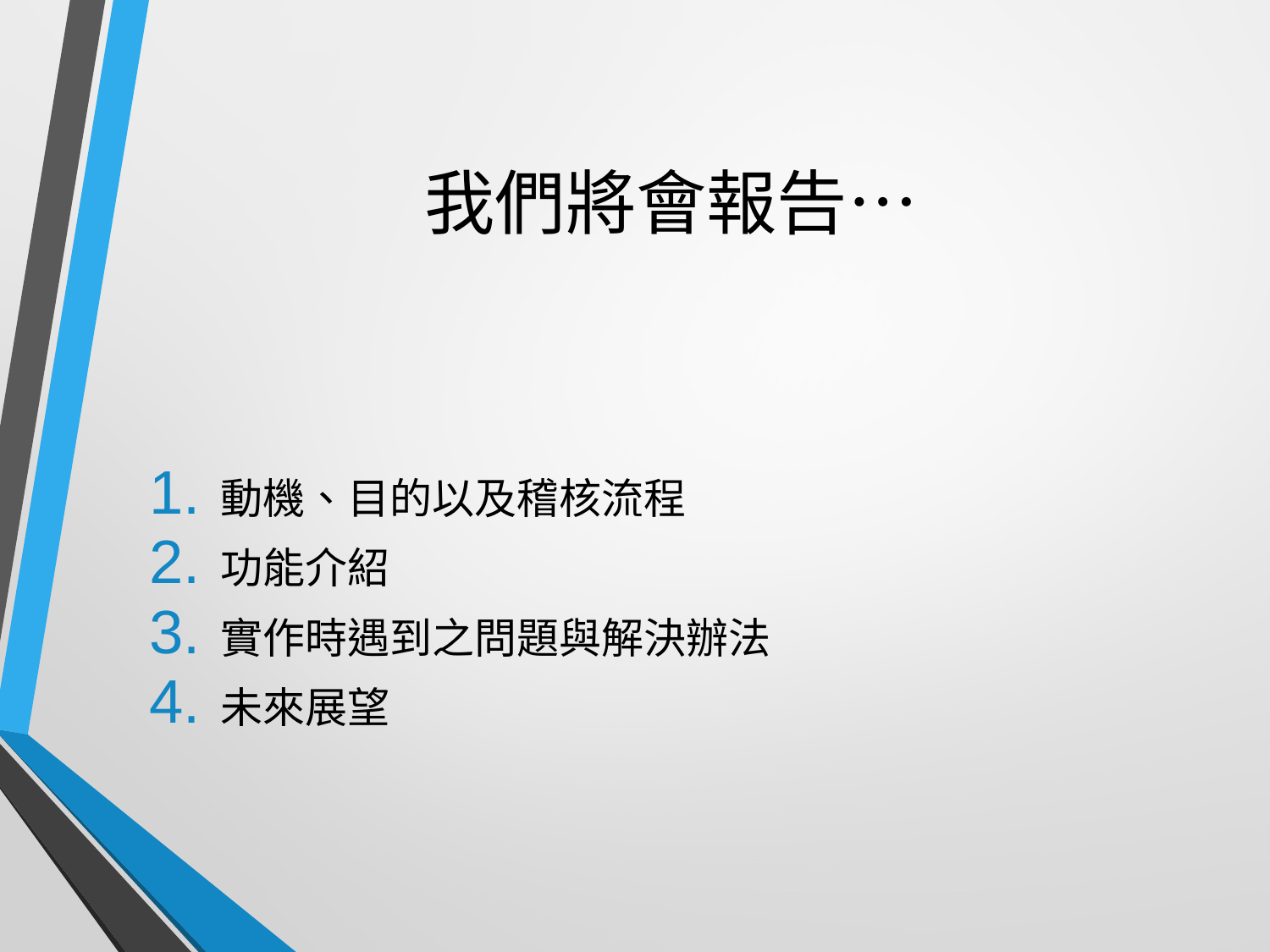

# 我們將會報告…
動機、目的以及稽核流程
功能介紹
實作時遇到之問題與解決辦法
未來展望